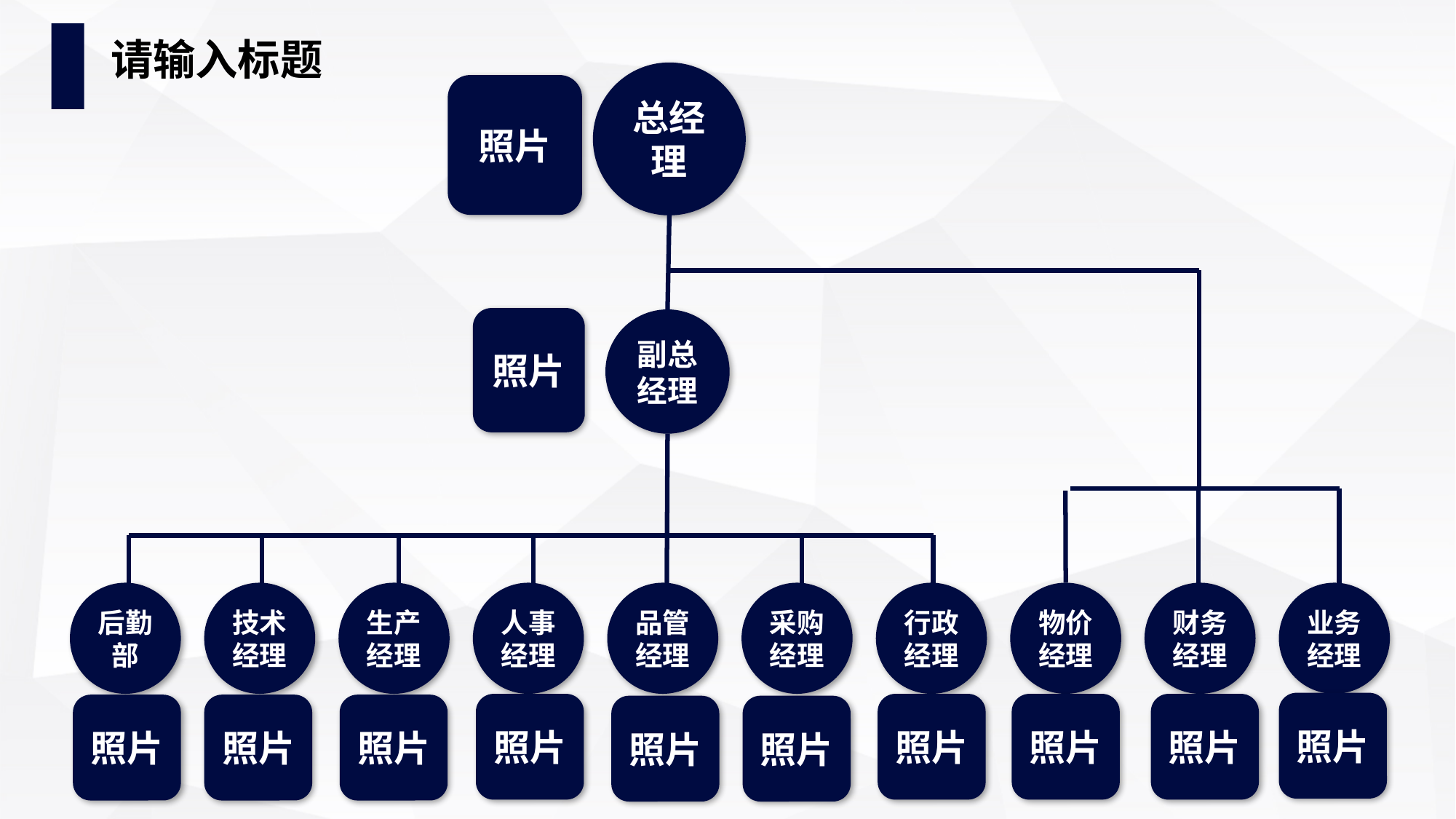

# 请输入标题
总经理
照片
照片
副总经理
后勤部
行政经理
业务经理
采购经理
财务经理
品管经理
物价经理
人事经理
技术经理
生产经理
照片
照片
照片
照片
照片
照片
照片
照片
照片
照片